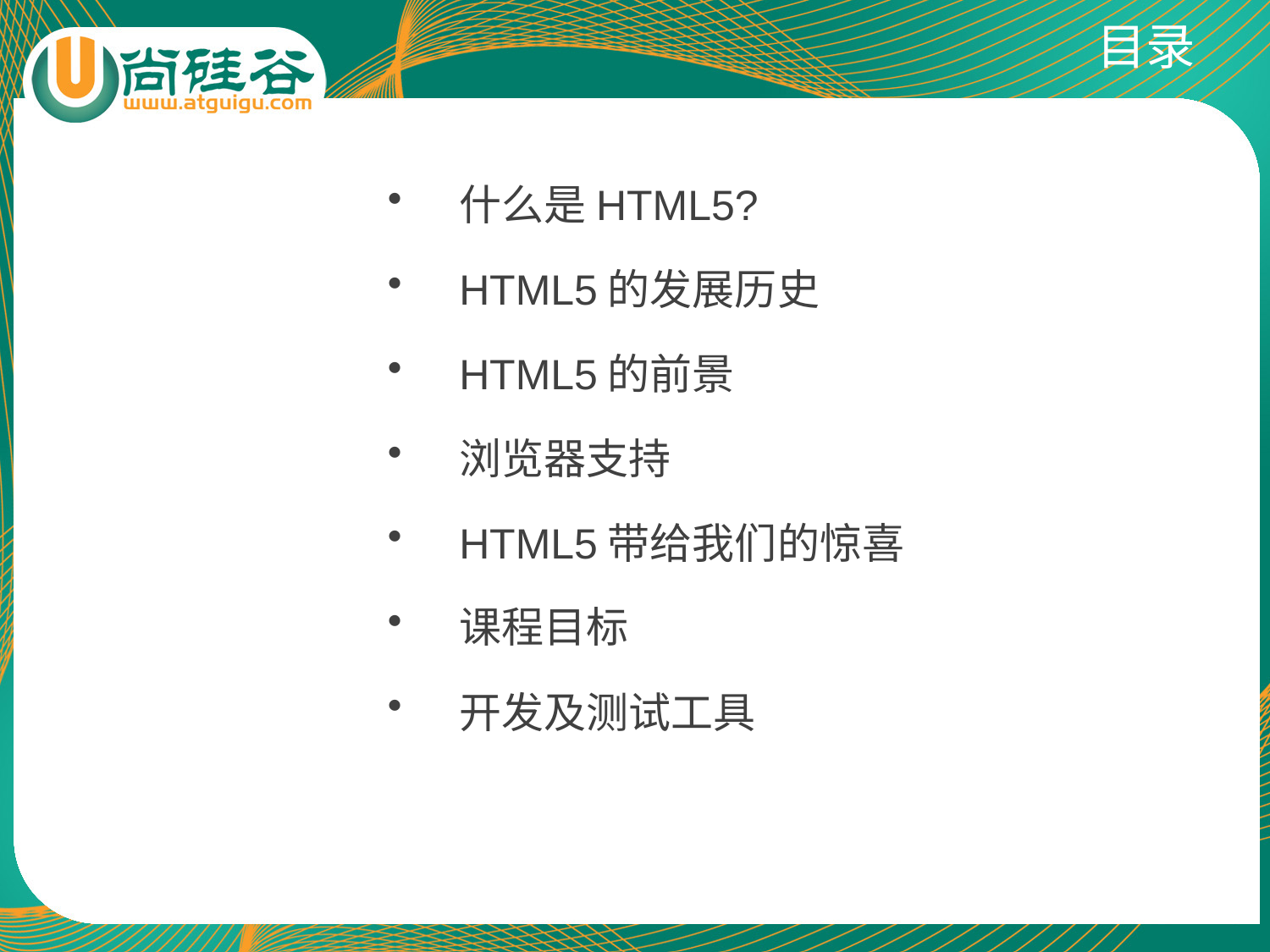

# 目录
什么是HTML5?
HTML5的发展历史
HTML5的前景
浏览器支持
HTML5带给我们的惊喜
课程目标
开发及测试工具